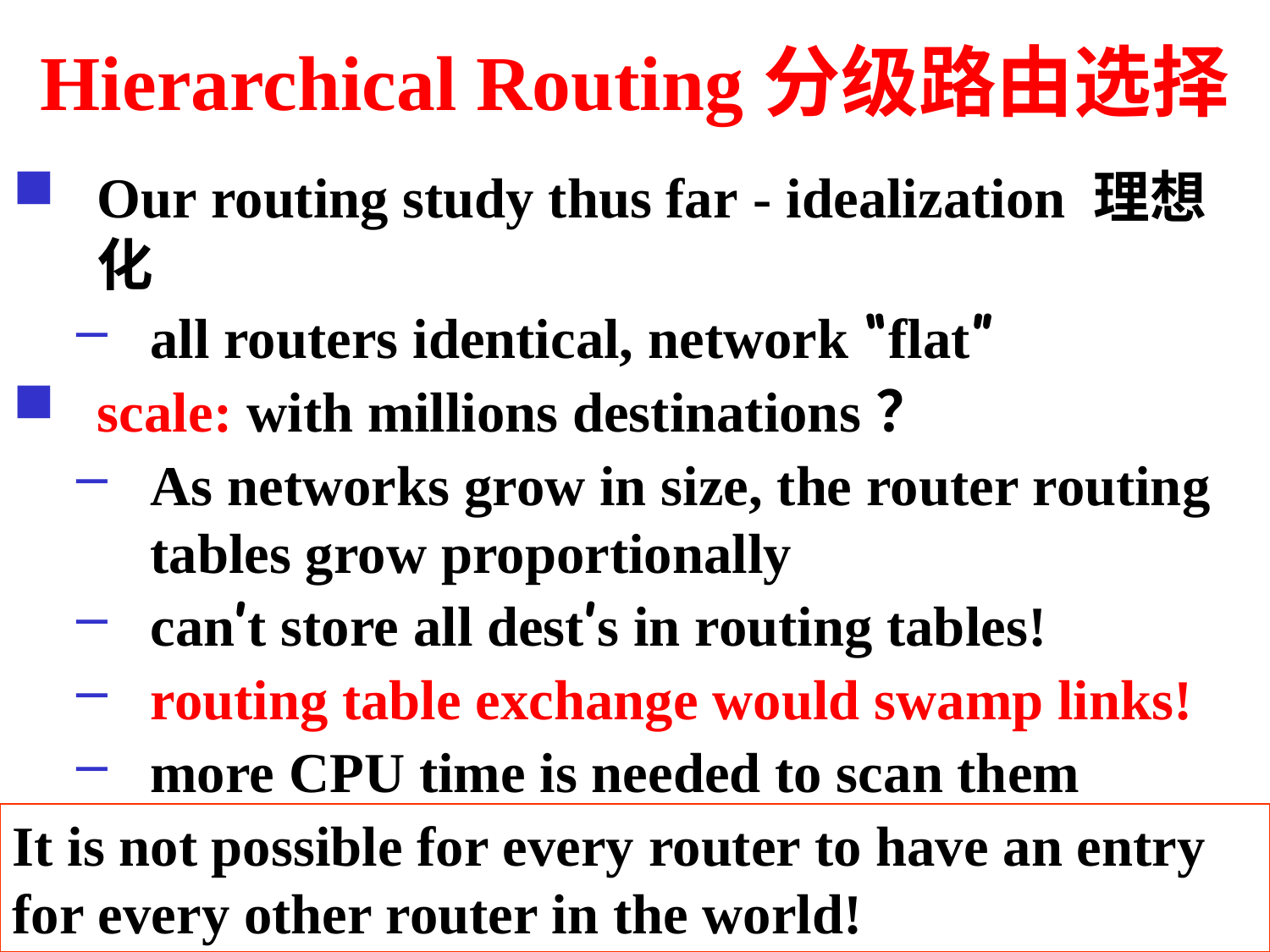

# Hierarchical Routing分级路由选择
Our routing study thus far - idealization 理想化
all routers identical, network “flat”
scale: with millions destinations？
As networks grow in size, the router routing tables grow proportionally
can’t store all dest’s in routing tables!
routing table exchange would swamp links!
more CPU time is needed to scan them
It is not possible for every router to have an entry for every other router in the world!

The Network Layer
19